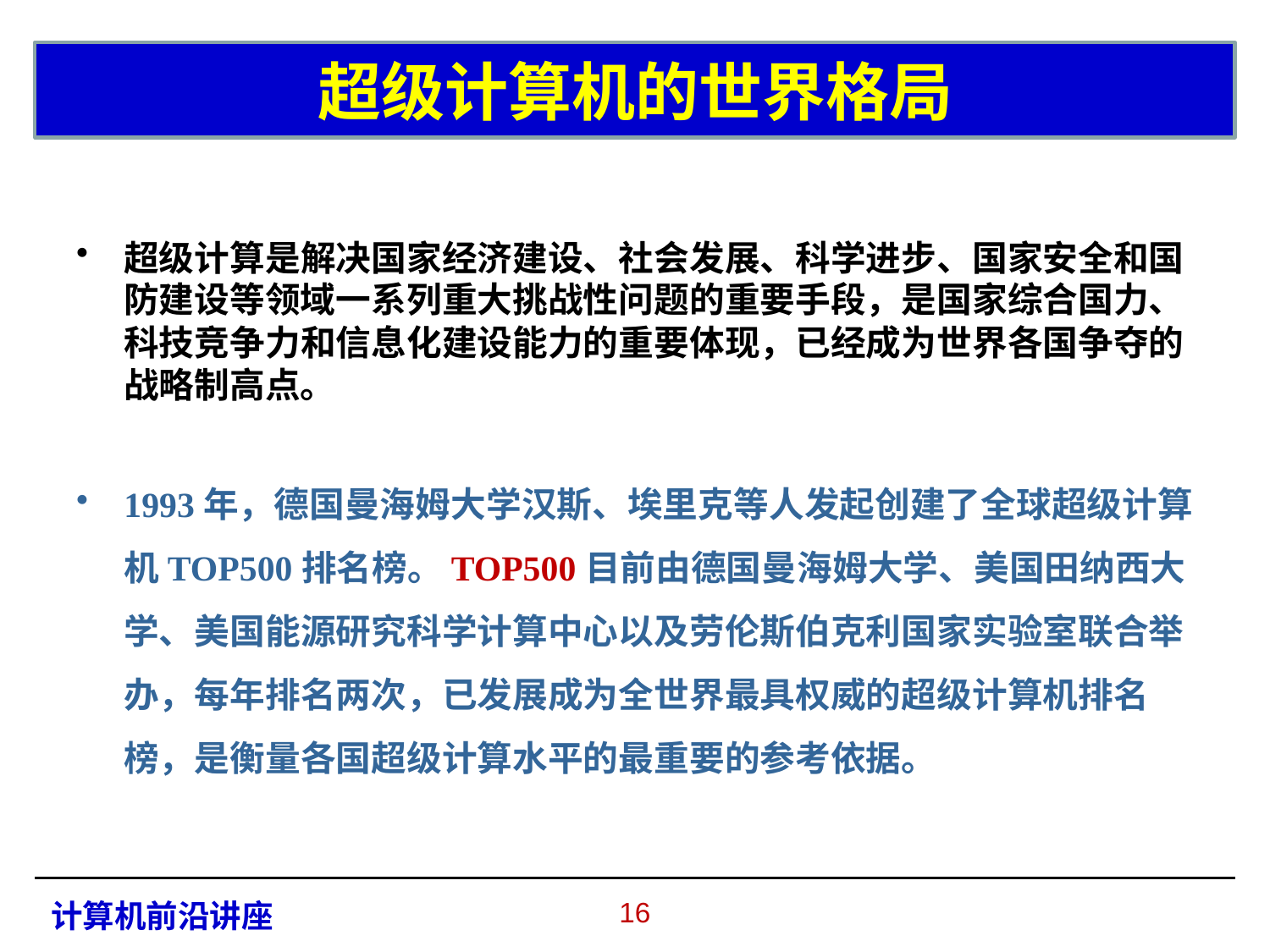

# 超级计算机的世界格局

超级计算是解决国家经济建设、社会发展、科学进步、国家安全和国防建设等领域一系列重大挑战性问题的重要手段，是国家综合国力、科技竞争力和信息化建设能力的重要体现，已经成为世界各国争夺的战略制高点。

1993年，德国曼海姆大学汉斯、埃里克等人发起创建了全球超级计算机TOP500排名榜。TOP500目前由德国曼海姆大学、美国田纳西大学、美国能源研究科学计算中心以及劳伦斯伯克利国家实验室联合举办，每年排名两次，已发展成为全世界最具权威的超级计算机排名榜，是衡量各国超级计算水平的最重要的参考依据。

16